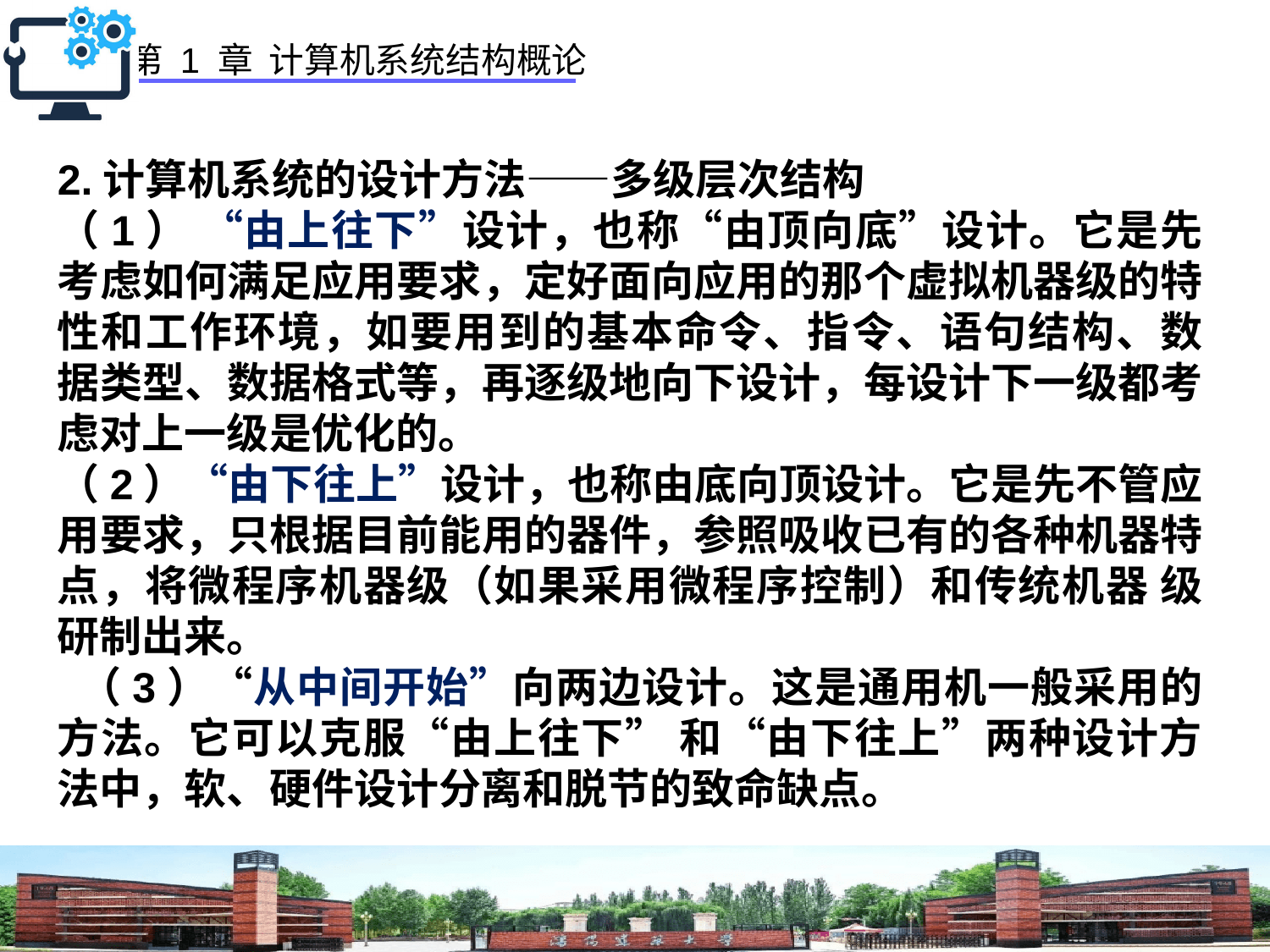

2.计算机系统的设计方法——多级层次结构
（1） “由上往下”设计，也称“由顶向底”设计。它是先考虑如何满足应用要求，定好面向应用的那个虚拟机器级的特性和工作环境，如要用到的基本命令、指令、语句结构、数 据类型、数据格式等，再逐级地向下设计，每设计下一级都考虑对上一级是优化的。
（2）“由下往上”设计，也称由底向顶设计。它是先不管应用要求，只根据目前能用的器件，参照吸收已有的各种机器特点，将微程序机器级（如果采用微程序控制）和传统机器 级研制出来。
 （3）“从中间开始”向两边设计。这是通用机一般采用的方法。它可以克服“由上往下” 和“由下往上”两种设计方法中，软、硬件设计分离和脱节的致命缺点。